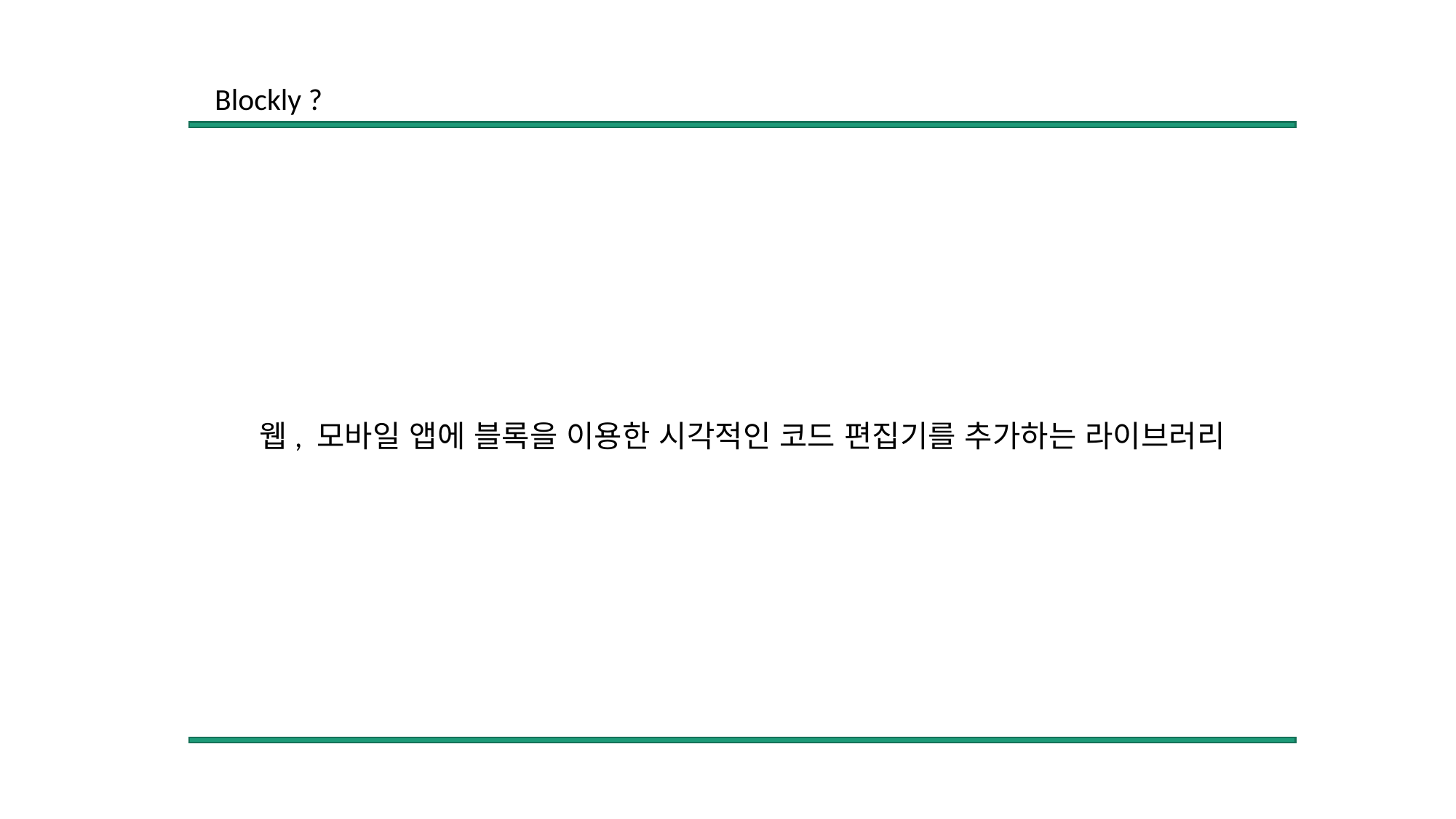

Blockly ?

웹, 모바일 앱에 블록을 이용한 시각적인 코드 편집기를 추가하는 라이브러리